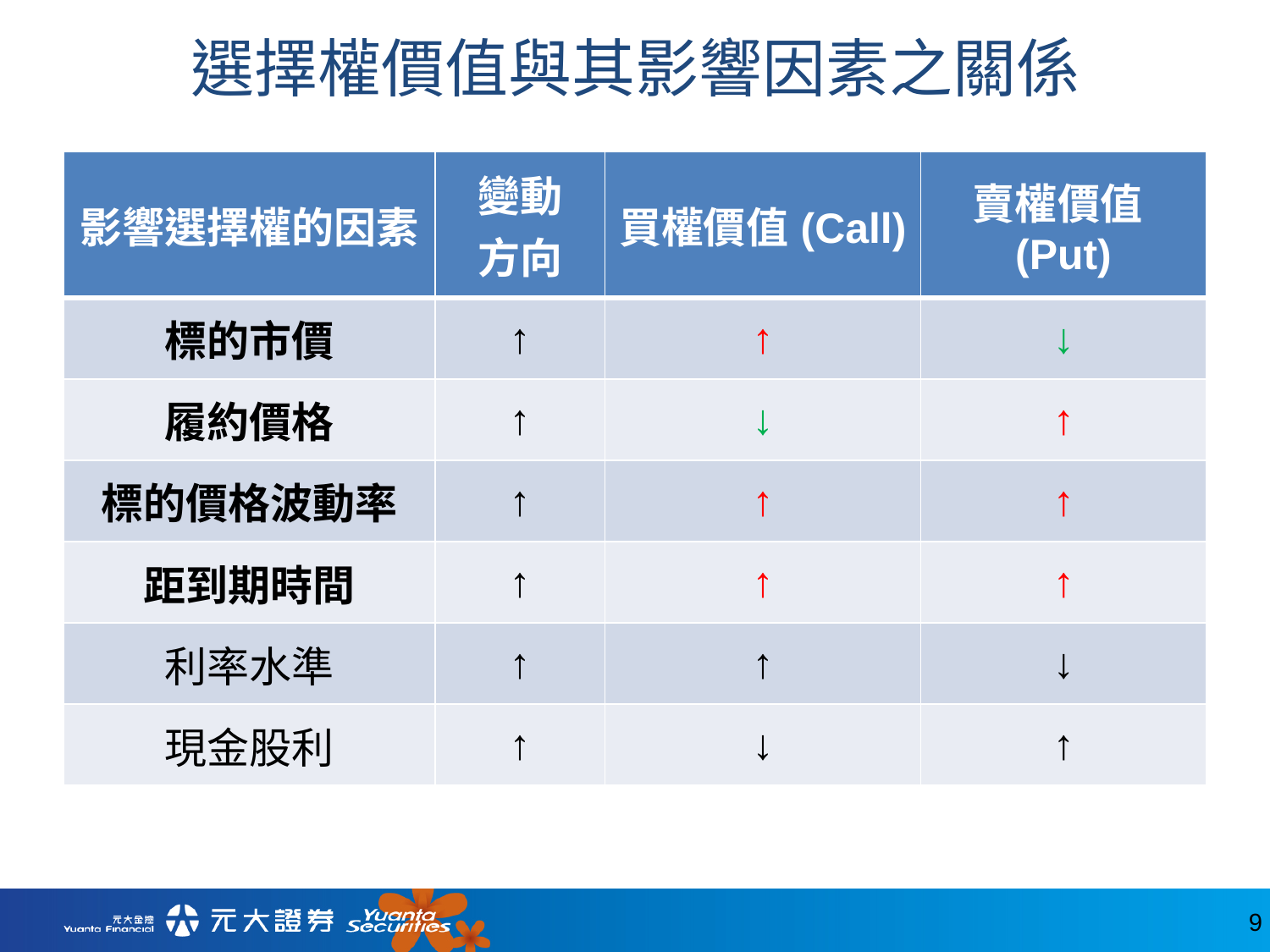

# 選擇權價值與其影響因素之關係
| 影響選擇權的因素 | 變動 方向 | 買權價值(Call) | 賣權價值(Put) |
| --- | --- | --- | --- |
| 標的市價 | ↑ | ↑ | ↓ |
| 履約價格 | ↑ | ↓ | ↑ |
| 標的價格波動率 | ↑ | ↑ | ↑ |
| 距到期時間 | ↑ | ↑ | ↑ |
| 利率水準 | ↑ | ↑ | ↓ |
| 現金股利 | ↑ | ↓ | ↑ |
9